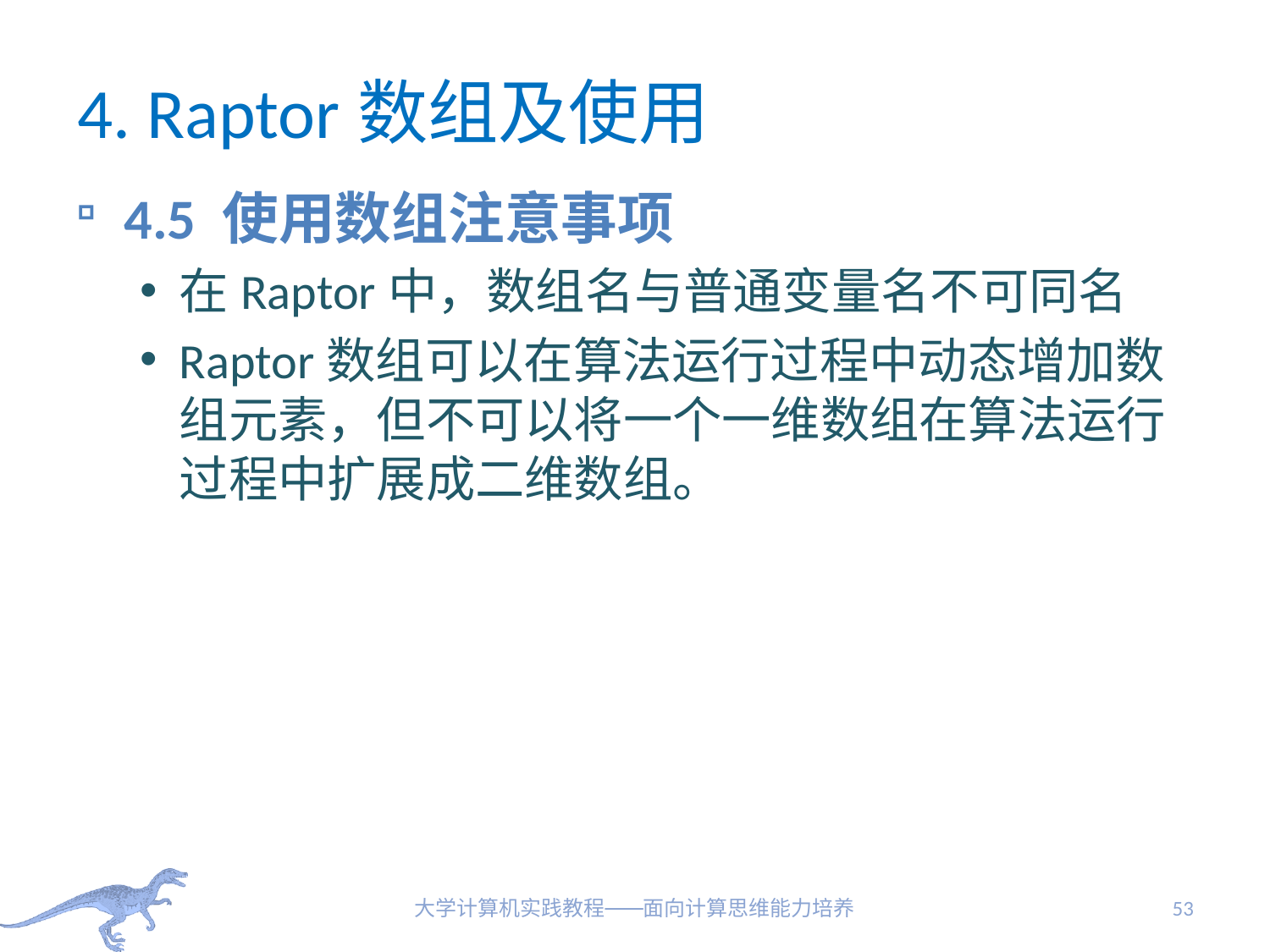

# 4. Raptor数组及使用
4.5 使用数组注意事项
在Raptor中，数组名与普通变量名不可同名
Raptor数组可以在算法运行过程中动态增加数组元素，但不可以将一个一维数组在算法运行过程中扩展成二维数组。
大学计算机实践教程——面向计算思维能力培养
53